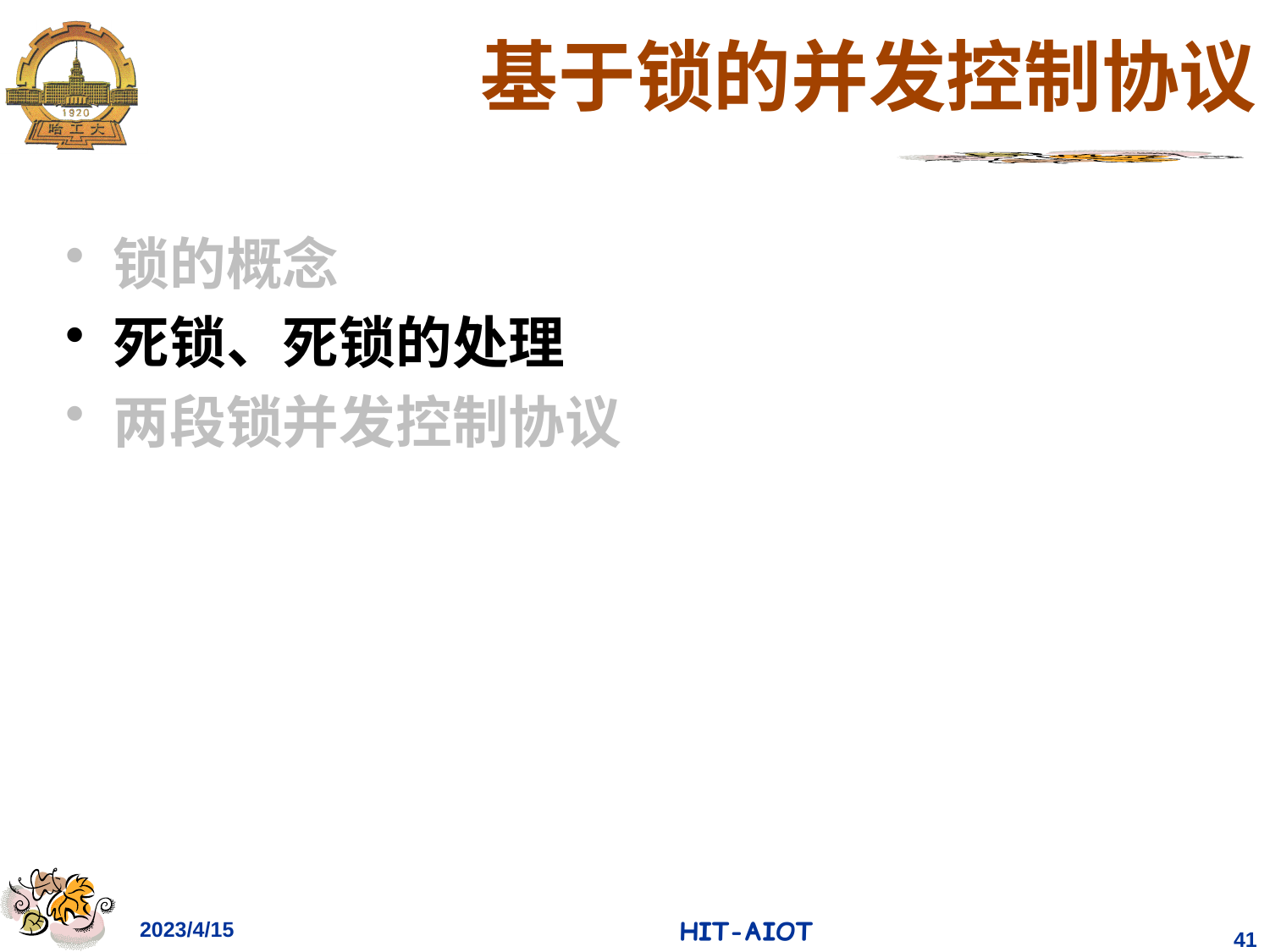

# 基于锁的并发控制协议
锁的概念
死锁、死锁的处理
两段锁并发控制协议
2023/4/15
HIT-AIOT

41